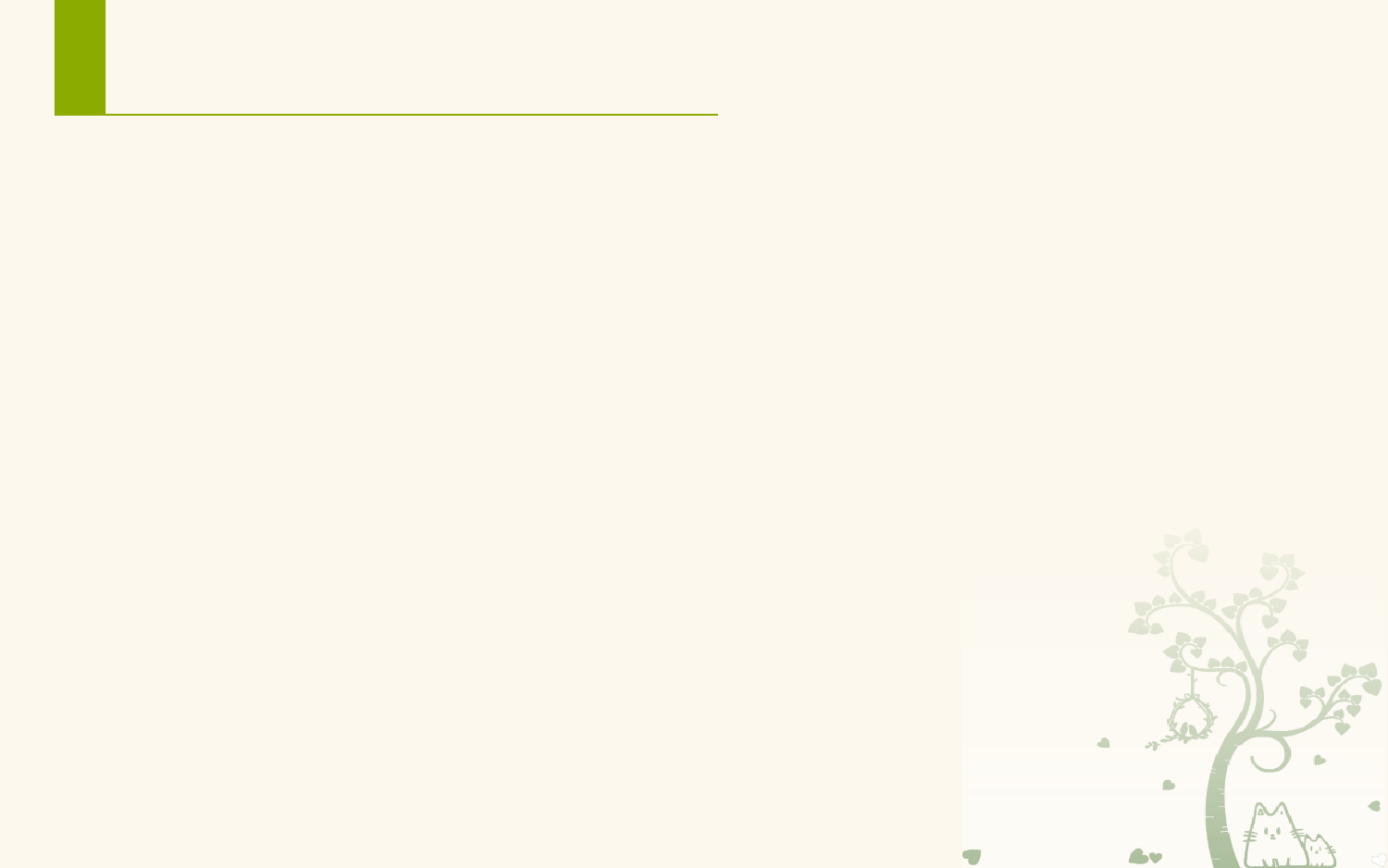

# 小结
活动的基本用法
创建、启动、销毁
活动的 View
常用控件 TextView，EditText，Button
id属性，findViewById()
事件处理机制
事件，事件源，事件监听器
注册监听器，事件处理方法（实现onClick()方法）
Toast